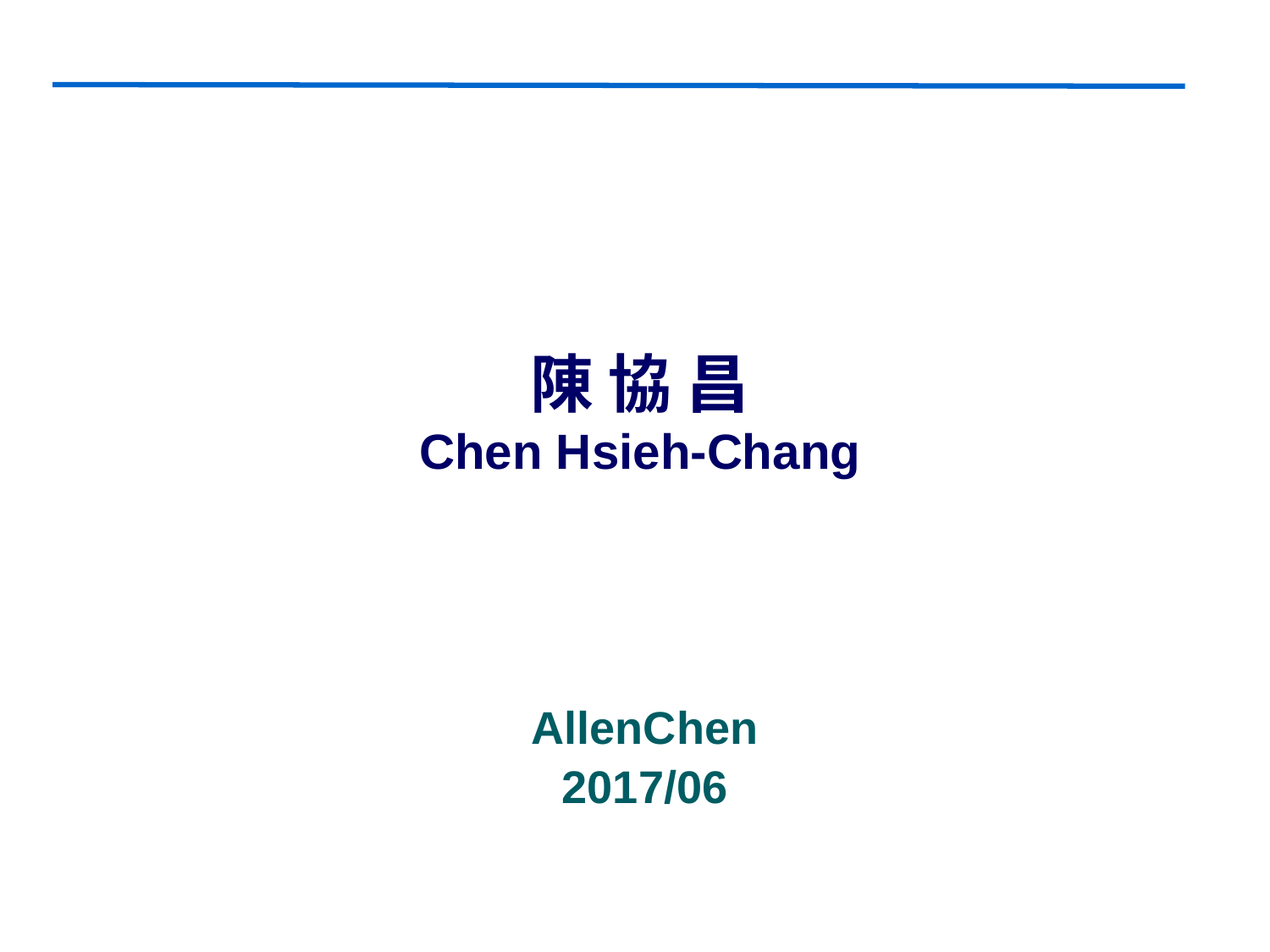

# 陳 協 昌 Chen Hsieh-Chang

AllenChen
2017/06